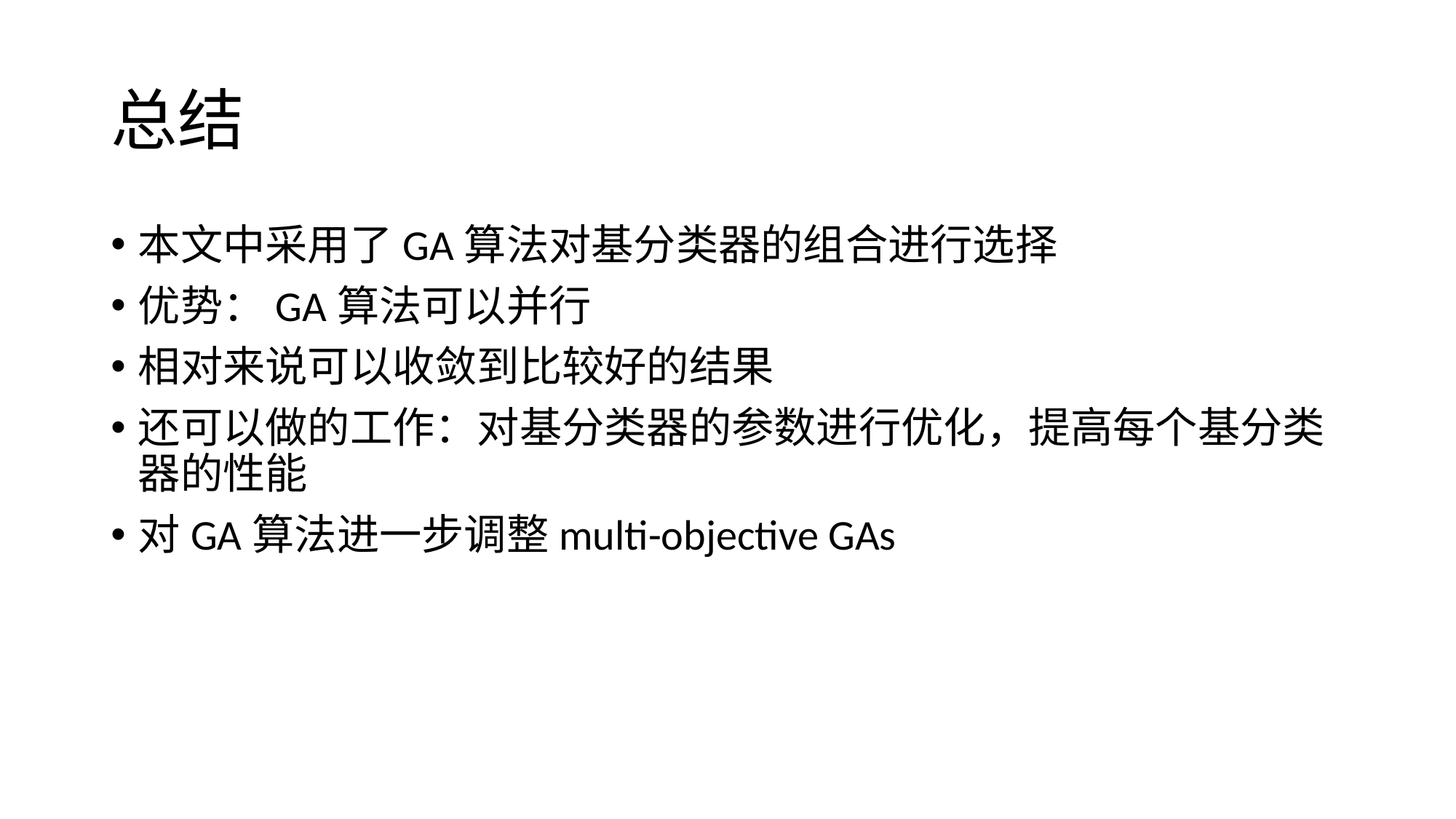

# 总结
本文中采用了GA算法对基分类器的组合进行选择
优势：GA算法可以并行
相对来说可以收敛到比较好的结果
还可以做的工作：对基分类器的参数进行优化，提高每个基分类器的性能
对GA算法进一步调整multi-objective GAs